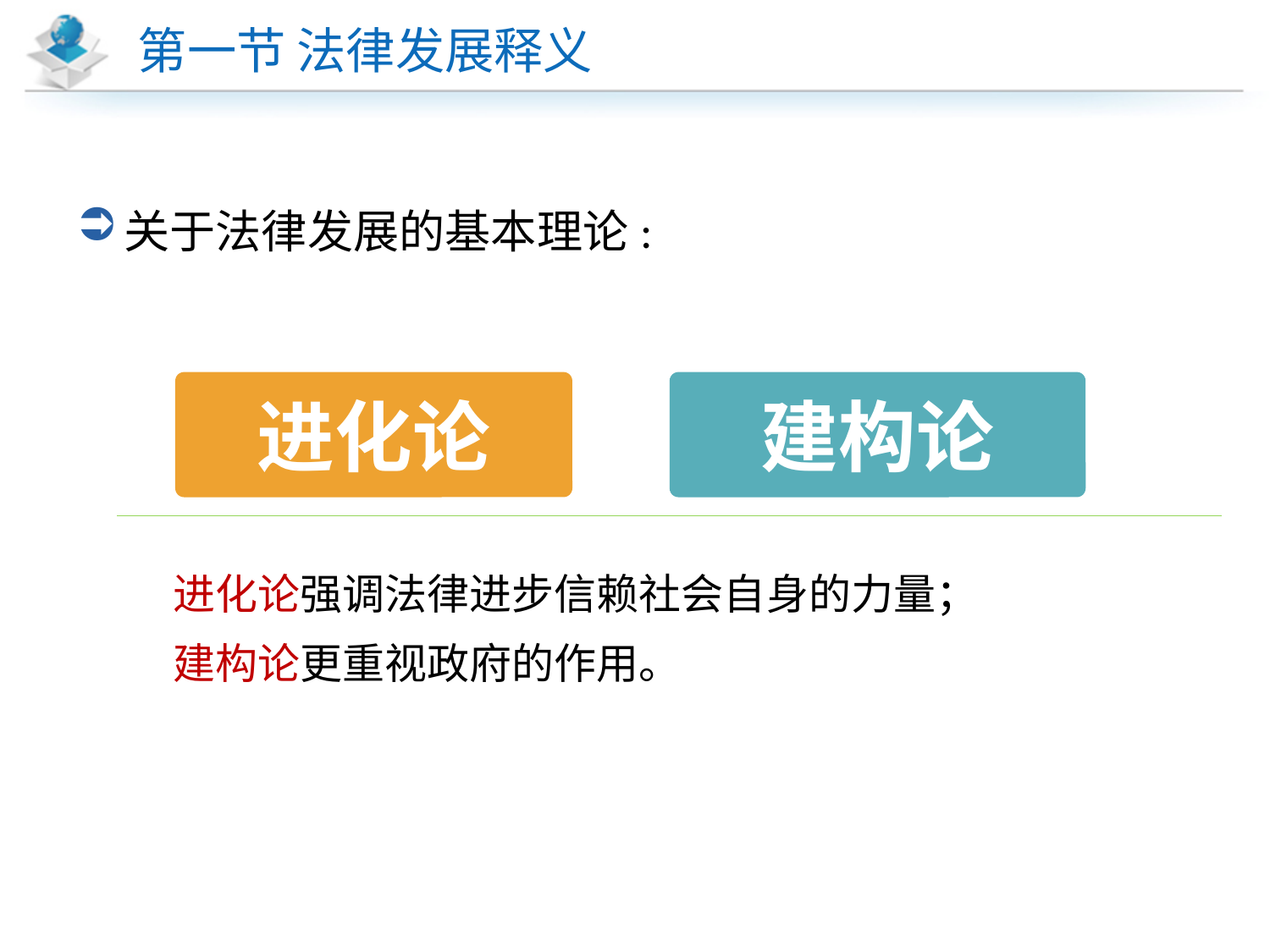

# 第一节 法律发展释义
关于法律发展的基本理论:
进化论
建构论
进化论强调法律进步信赖社会自身的力量；
建构论更重视政府的作用。